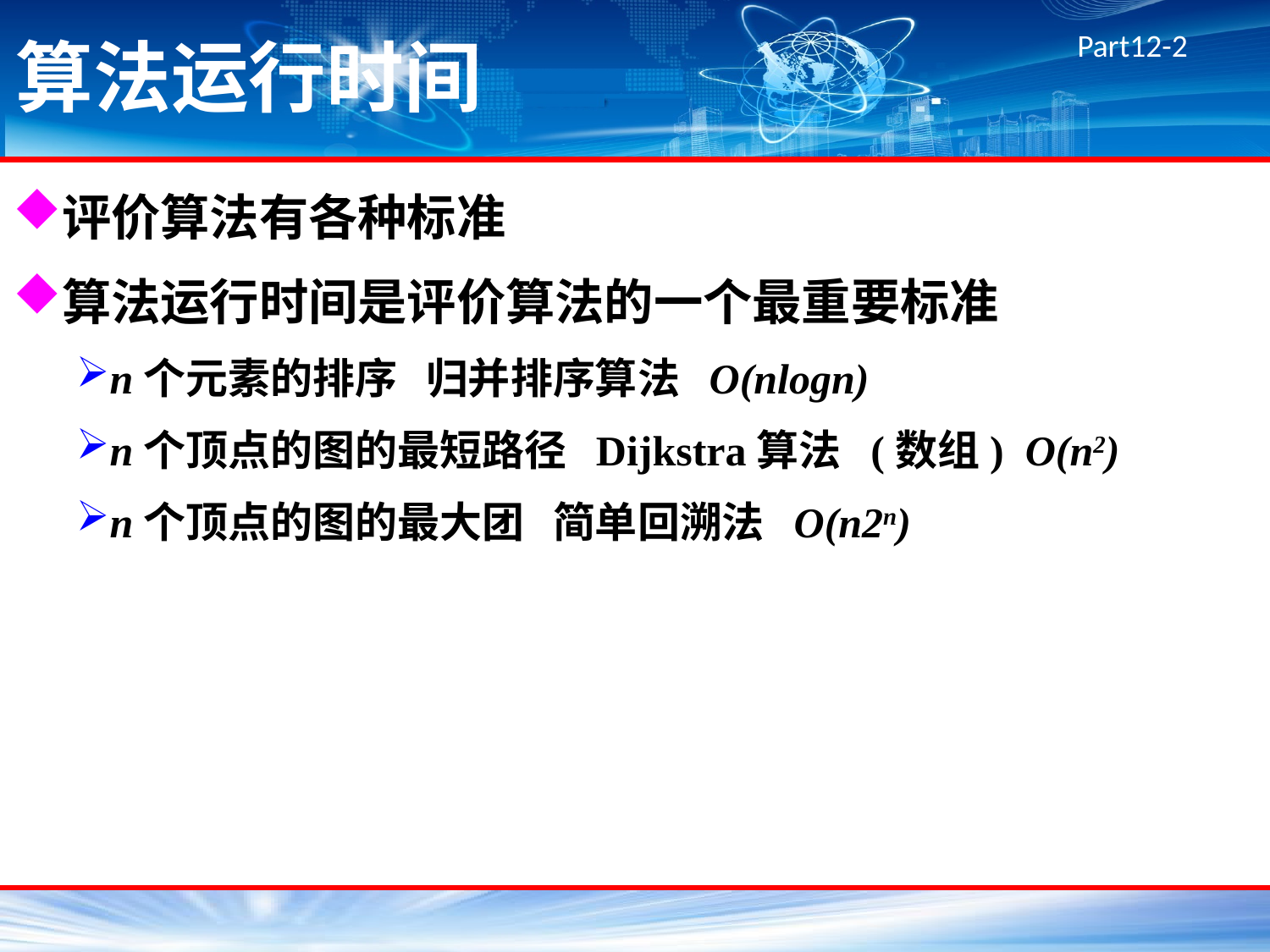

# 算法运行时间
评价算法有各种标准
算法运行时间是评价算法的一个最重要标准
n个元素的排序   归并排序算法  O(nlogn)
n个顶点的图的最短路径  Dijkstra算法  (数组)  O(n2)
n个顶点的图的最大团   简单回溯法  O(n2n)